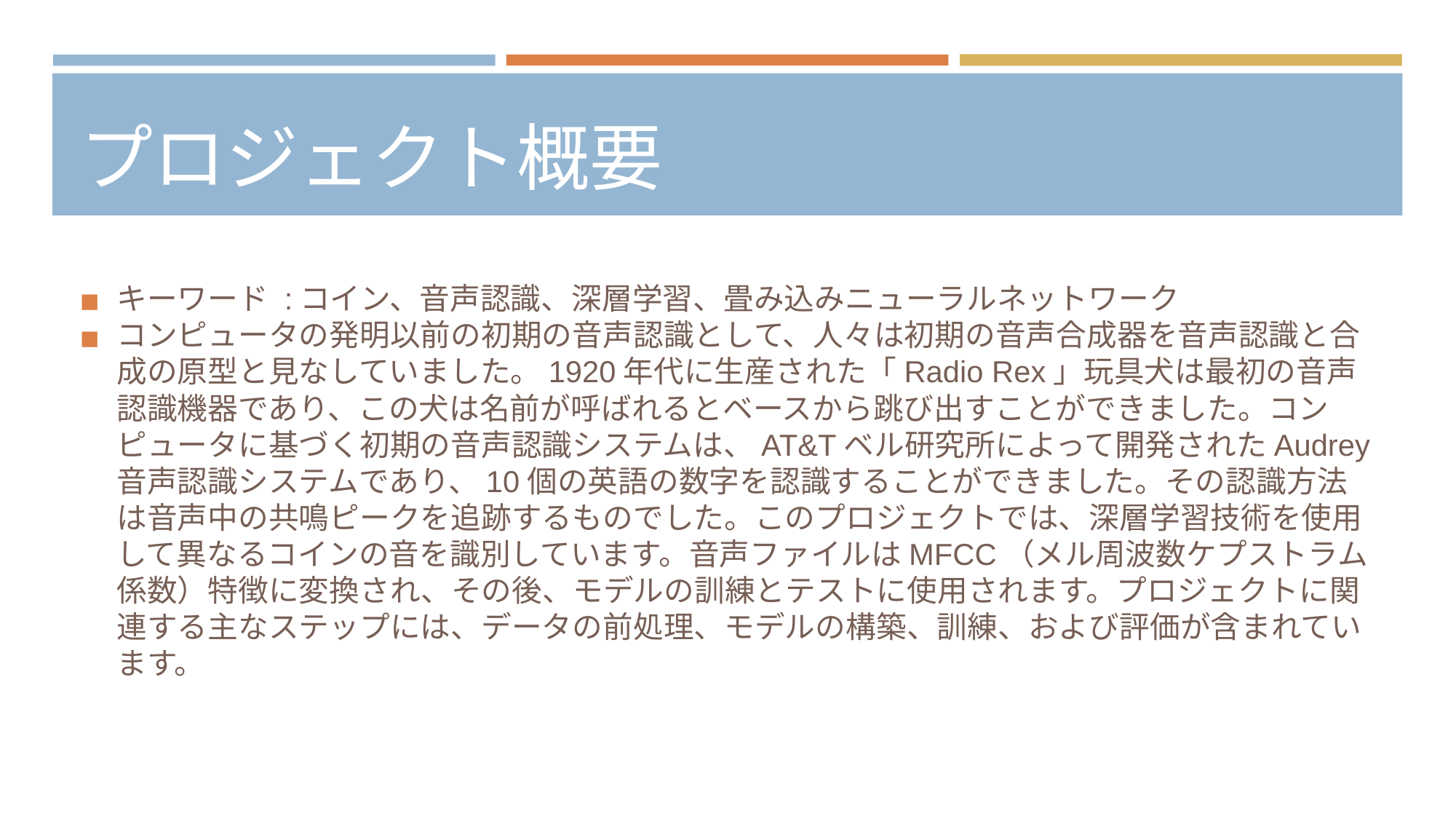

# プロジェクト概要
キーワード :コイン、音声認識、深層学習、畳み込みニューラルネットワーク
コンピュータの発明以前の初期の音声認識として、人々は初期の音声合成器を音声認識と合成の原型と見なしていました。1920年代に生産された「Radio Rex」玩具犬は最初の音声認識機器であり、この犬は名前が呼ばれるとベースから跳び出すことができました。コンピュータに基づく初期の音声認識システムは、AT&Tベル研究所によって開発されたAudrey音声認識システムであり、10個の英語の数字を認識することができました。その認識方法は音声中の共鳴ピークを追跡するものでした。このプロジェクトでは、深層学習技術を使用して異なるコインの音を識別しています。音声ファイルはMFCC（メル周波数ケプストラム係数）特徴に変換され、その後、モデルの訓練とテストに使用されます。プロジェクトに関連する主なステップには、データの前処理、モデルの構築、訓練、および評価が含まれています。